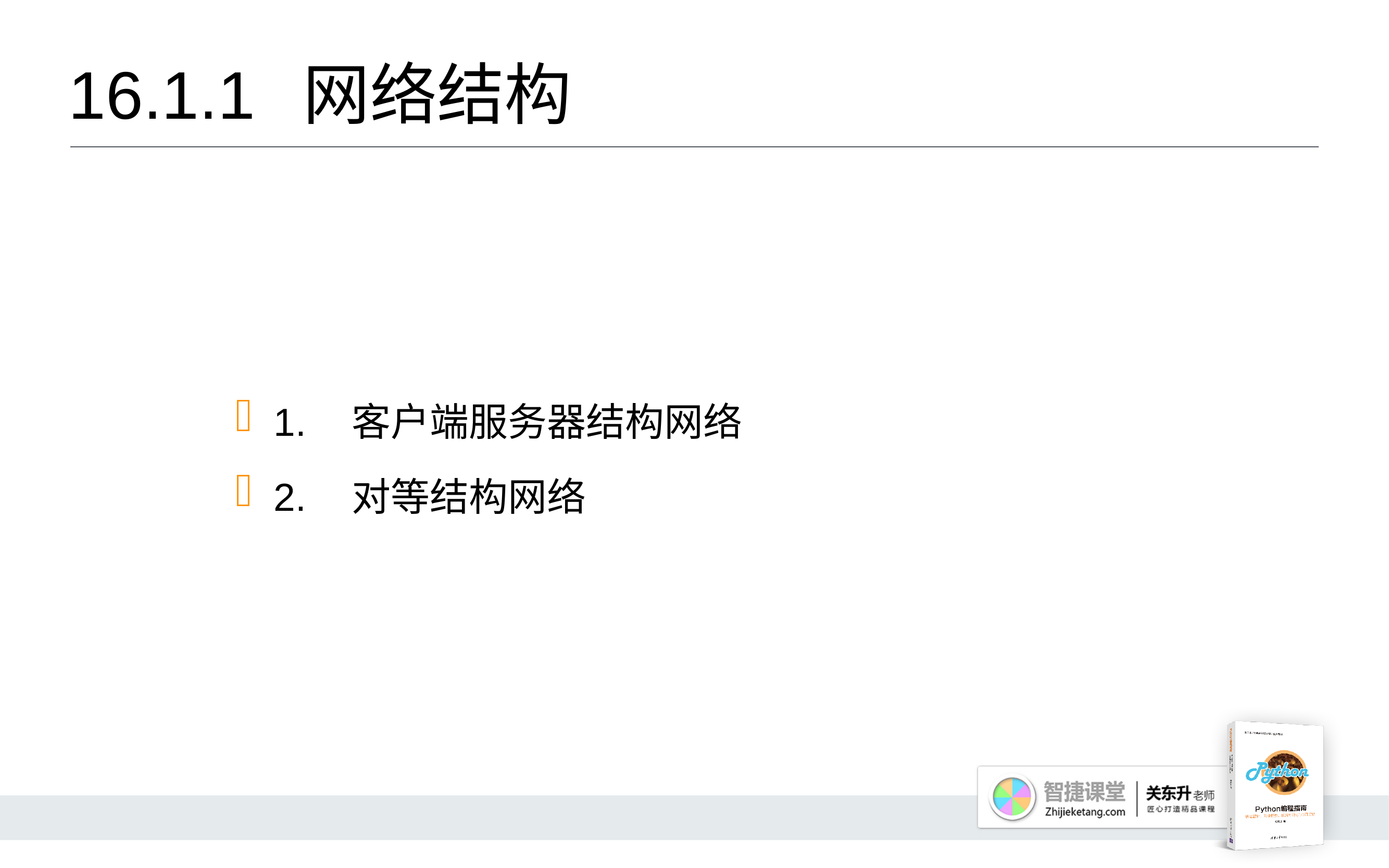

# 16.1.1 	网络结构
1.	客户端服务器结构网络
2.	对等结构网络